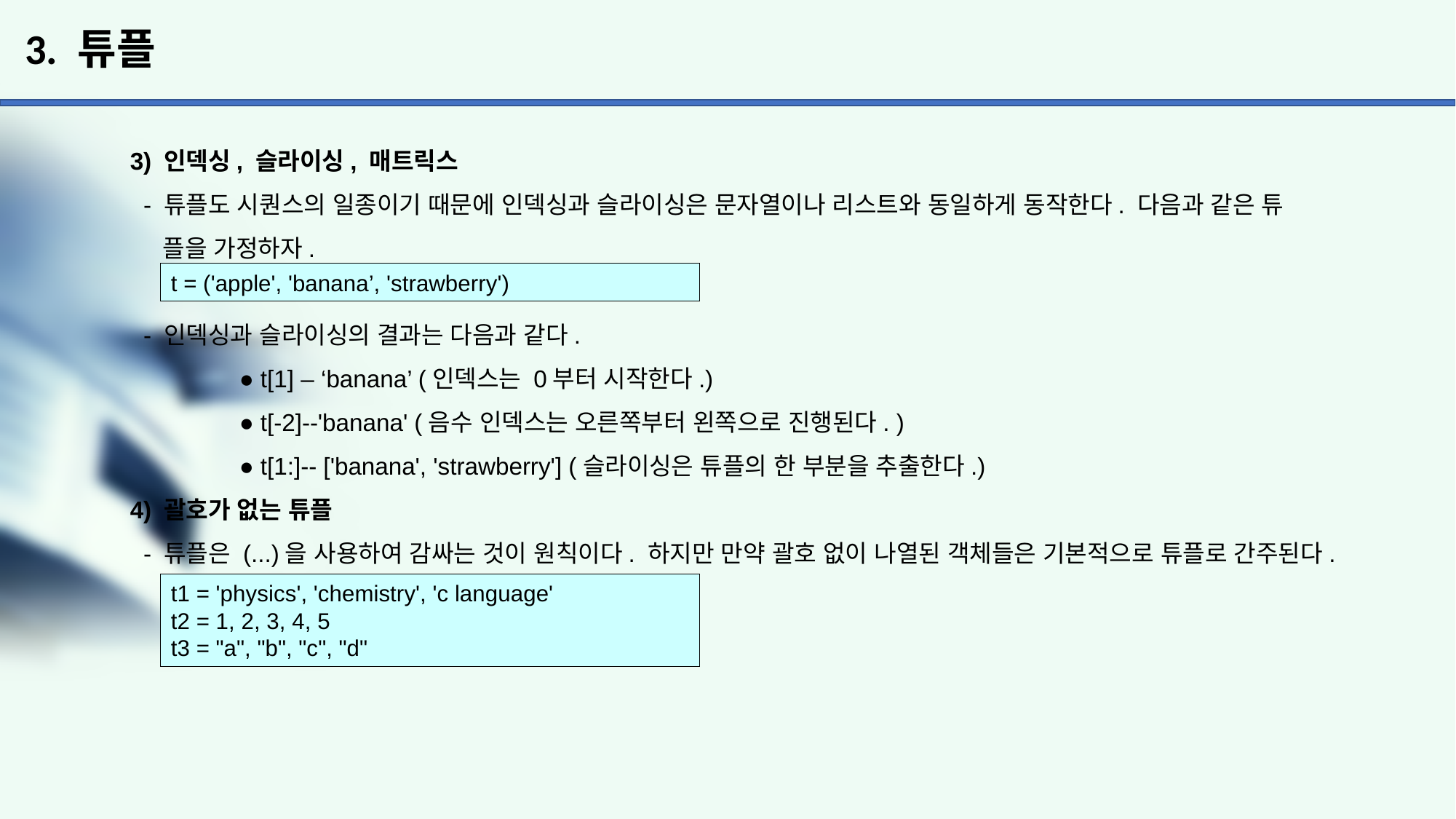

# 3. 튜플
3) 인덱싱, 슬라이싱, 매트릭스
  - 튜플도 시퀀스의 일종이기 때문에 인덱싱과 슬라이싱은 문자열이나 리스트와 동일하게 동작한다. 다음과 같은 튜
    플을 가정하자.

  - 인덱싱과 슬라이싱의 결과는 다음과 같다.
	● t[1] – ‘banana’ (인덱스는 0부터 시작한다.)
	● t[-2]--'banana' (음수 인덱스는 오른쪽부터 왼쪽으로 진행된다. )
	● t[1:]-- ['banana', 'strawberry'] (슬라이싱은 튜플의 한 부분을 추출한다.)
4) 괄호가 없는 튜플
  - 튜플은 (...)을 사용하여 감싸는 것이 원칙이다. 하지만 만약 괄호 없이 나열된 객체들은 기본적으로 튜플로 간주된다.

t = ('apple', 'banana’, 'strawberry')
t1 = 'physics', 'chemistry', 'c language'
t2 = 1, 2, 3, 4, 5
t3 = "a", "b", "c", "d"